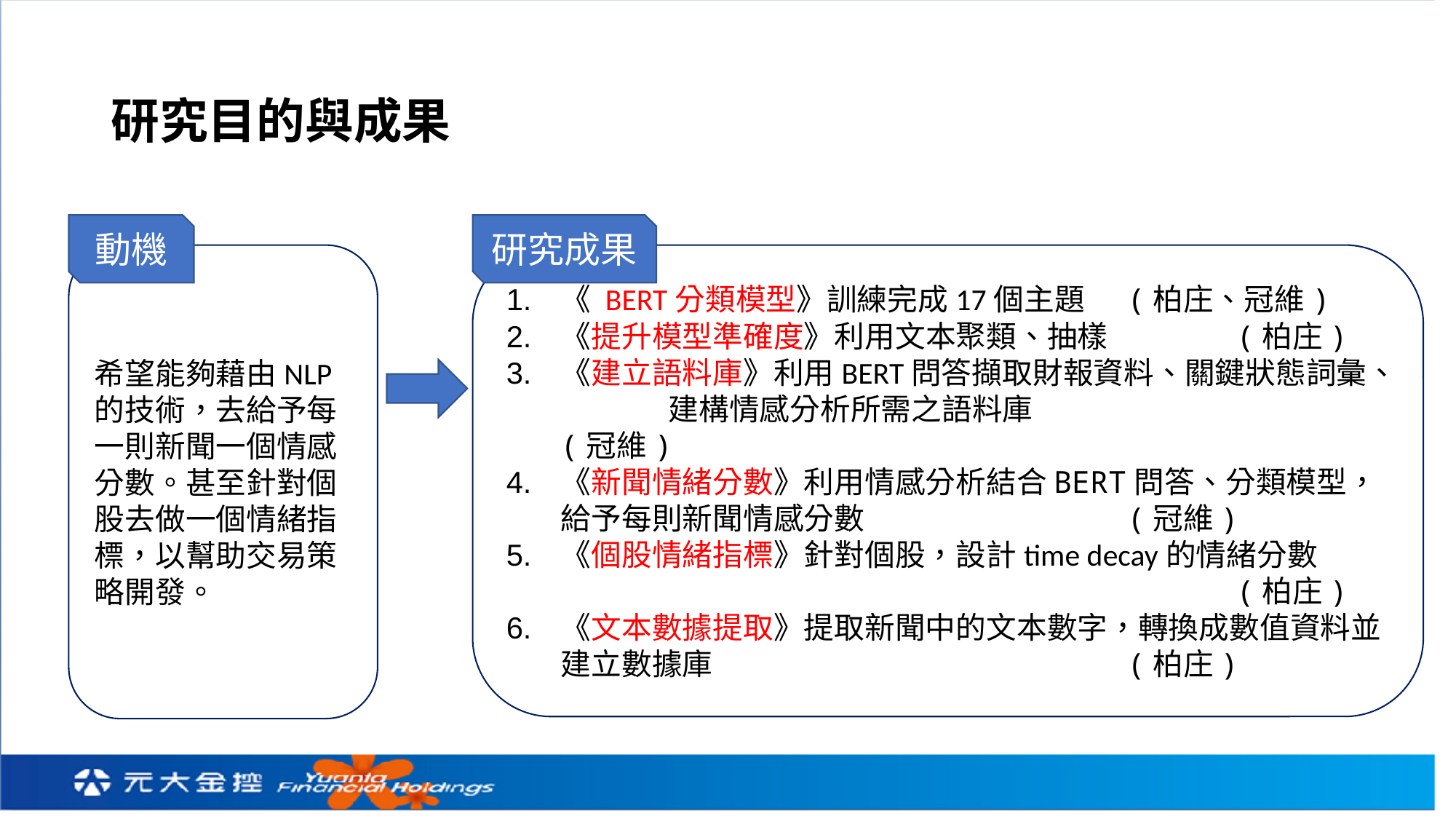

# 研究目的與成果
動機
研究成果

希望能夠藉由NLP的技術，去給予每一則新聞一個情感分數。甚至針對個股去做一個情緒指標，以幫助交易策略開發。
《 BERT分類模型》訓練完成17個主題	  (柏庄、冠維)
《提升模型準確度》利用文本聚類、抽樣	  (柏庄)
《建立語料庫》利用BERT問答擷取財報資料、關鍵狀態詞彙、                建構情感分析所需之語料庫			  (冠維)
《新聞情緒分數》利用情感分析結合BERT問答、分類模型，給予每則新聞情感分數			  (冠維)
《個股情緒指標》針對個股，設計time decay的情緒分數		  					  (柏庄)
《文本數據提取》提取新聞中的文本數字，轉換成數值資料並建立數據庫 				  (柏庄)